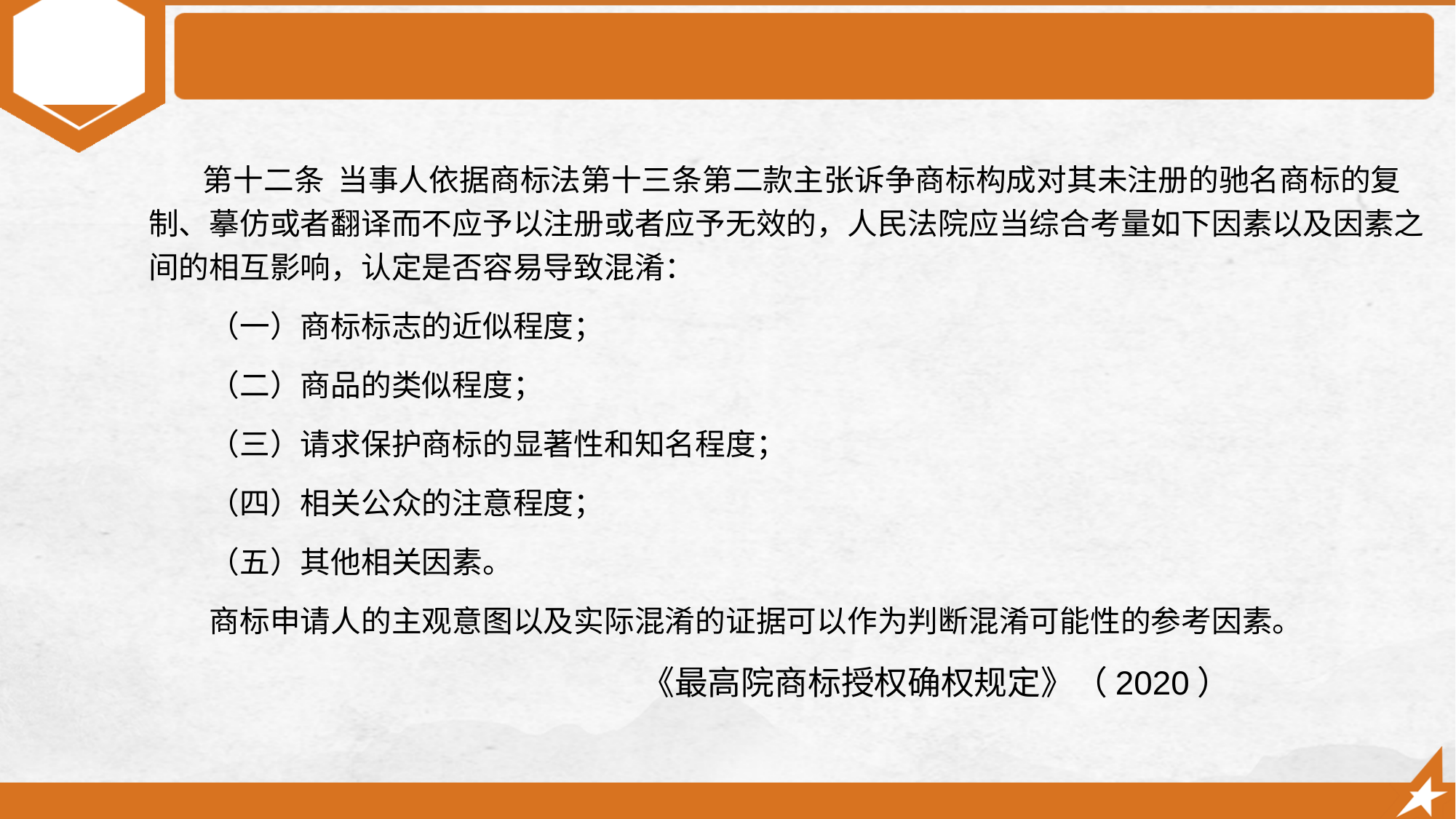

第十二条  当事人依据商标法第十三条第二款主张诉争商标构成对其未注册的驰名商标的复制、摹仿或者翻译而不应予以注册或者应予无效的，人民法院应当综合考量如下因素以及因素之间的相互影响，认定是否容易导致混淆：
　　（一）商标标志的近似程度；
　　（二）商品的类似程度；
　　（三）请求保护商标的显著性和知名程度；
　　（四）相关公众的注意程度；
　　（五）其他相关因素。
　　商标申请人的主观意图以及实际混淆的证据可以作为判断混淆可能性的参考因素。
                                                                 《最高院商标授权确权规定》（2020）